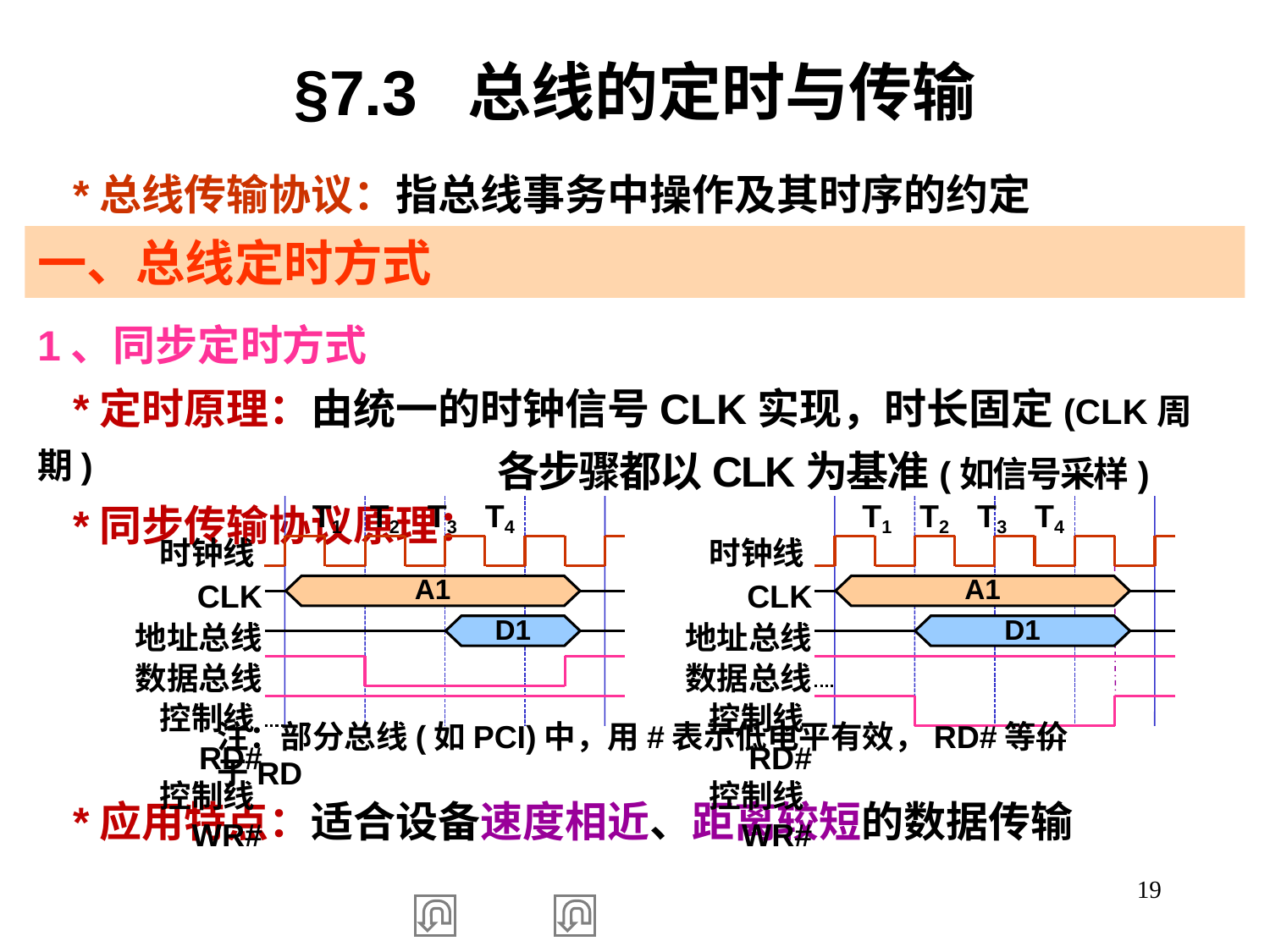

§7.3  总线的定时与传输
   *总线传输协议：指总线事务中操作及其时序的约定
一、总线定时方式
1、同步定时方式
   *定时原理：由统一的时钟信号CLK实现，时长固定(CLK周期)
   *同步传输协议原理：
各步骤都以CLK为基准(如信号采样)
T1    T2    T3    T4
T1    T2    T3    T4
时钟线CLK
地址总线
数据总线
控制线RD#
控制线WR#
时钟线CLK
地址总线
数据总线
控制线RD#
控制线WR#
A1
A1
D1
D1
注：部分总线(如PCI)中，用#表示低电平有效，RD#等价于RD
   *应用特点：适合设备速度相近、距离较短的数据传输
19